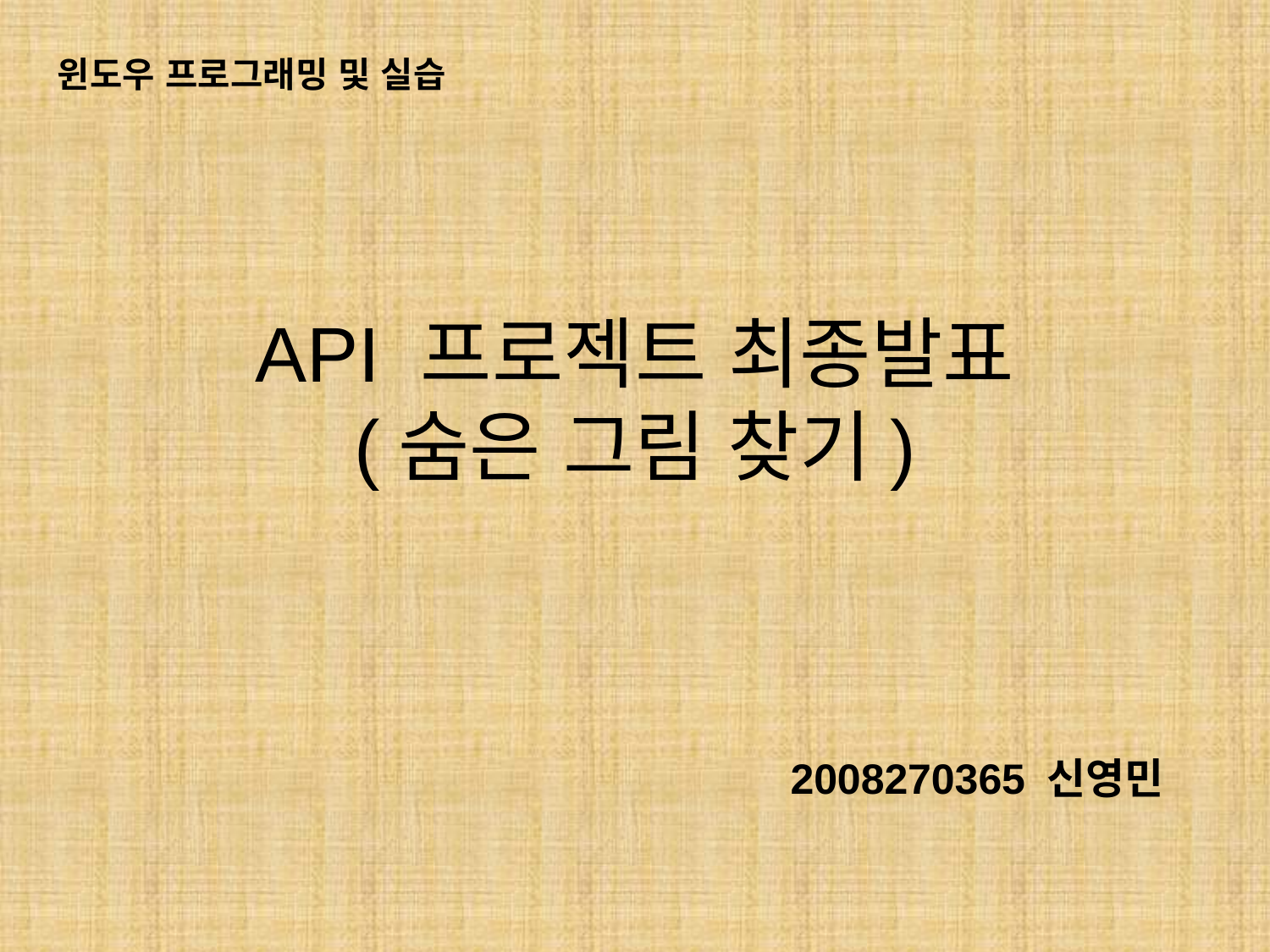

윈도우 프로그래밍 및 실습
# API 프로젝트 최종발표 (숨은 그림 찾기)
2008270365 신영민